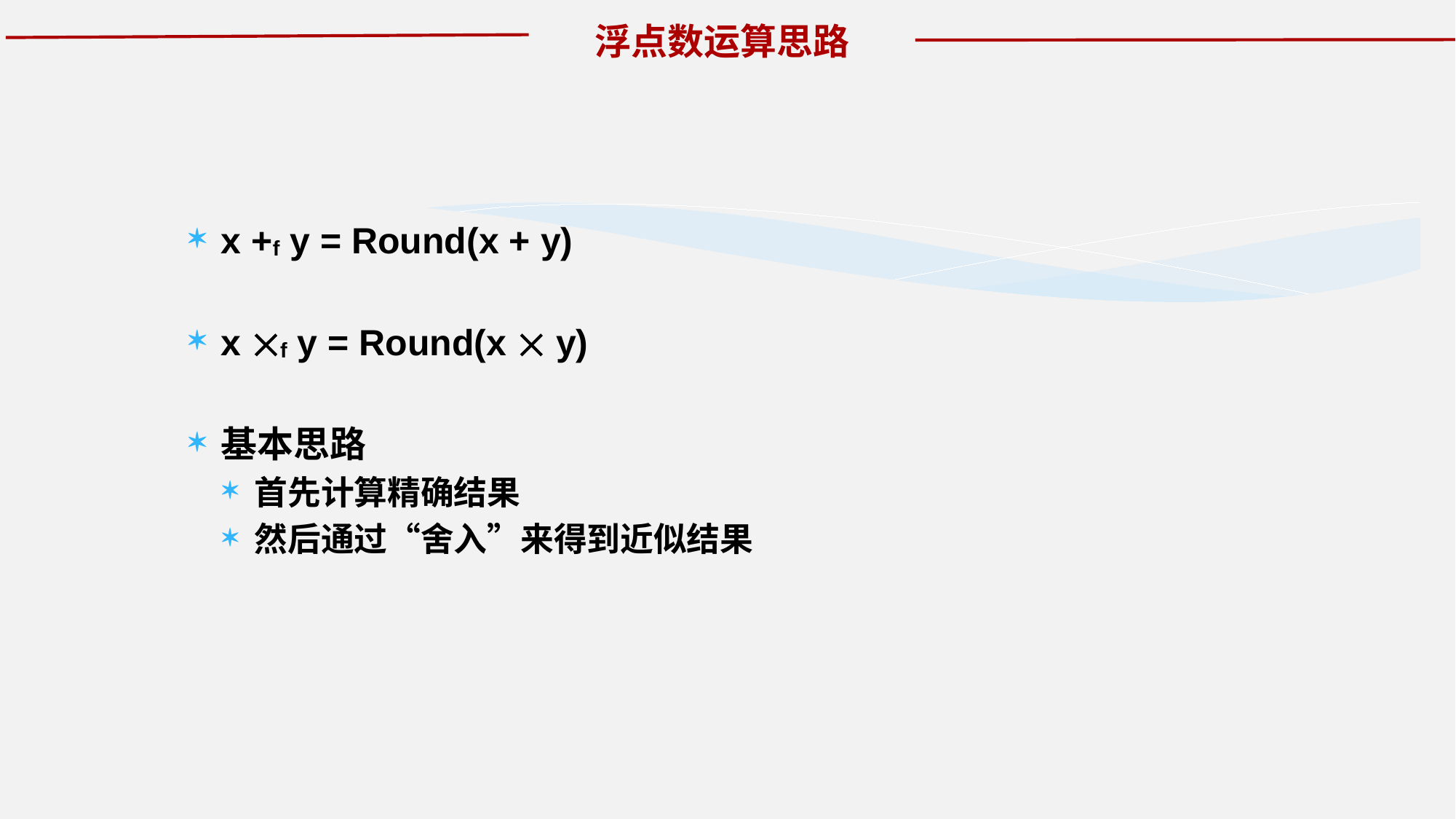

浮点数运算思路
x +f y = Round(x + y)

x ×f y = Round(x × y)

基本思路
首先计算精确结果
然后通过“舍入”来得到近似结果